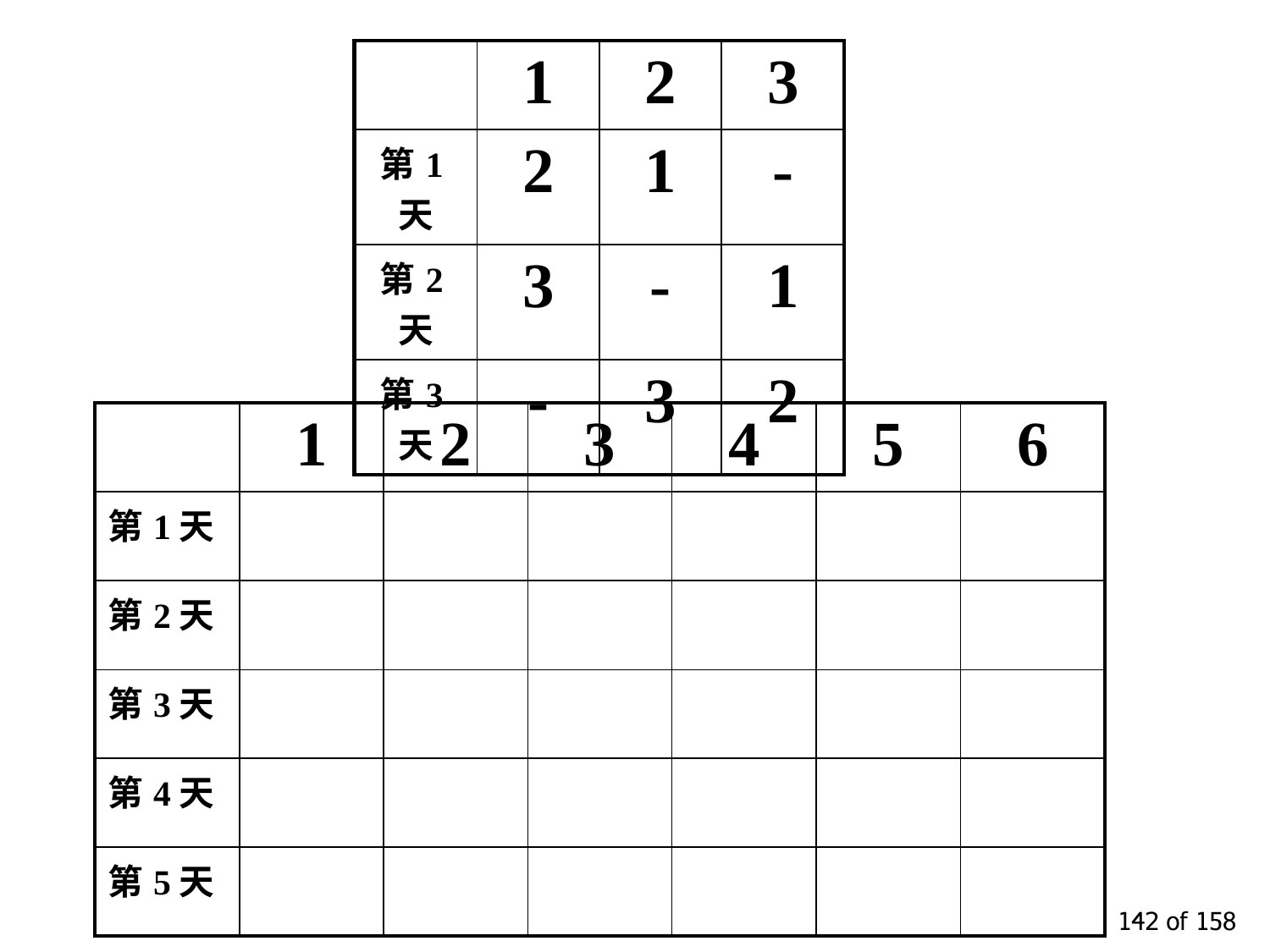

|  | 1 | 2 | 3 |
| --- | --- | --- | --- |
| 第1天 | 2 | 1 | - |
| 第2天 | 3 | - | 1 |
| 第3天 | - | 3 | 2 |
|  | 1 | 2 | 3 | 4 | 5 | 6 |
| --- | --- | --- | --- | --- | --- | --- |
| 第1天 |  |  |  |  |  |  |
| 第2天 |  |  |  |  |  |  |
| 第3天 |  |  |  |  |  |  |
| 第4天 |  |  |  |  |  |  |
| 第5天 |  |  |  |  |  |  |

142 of 158